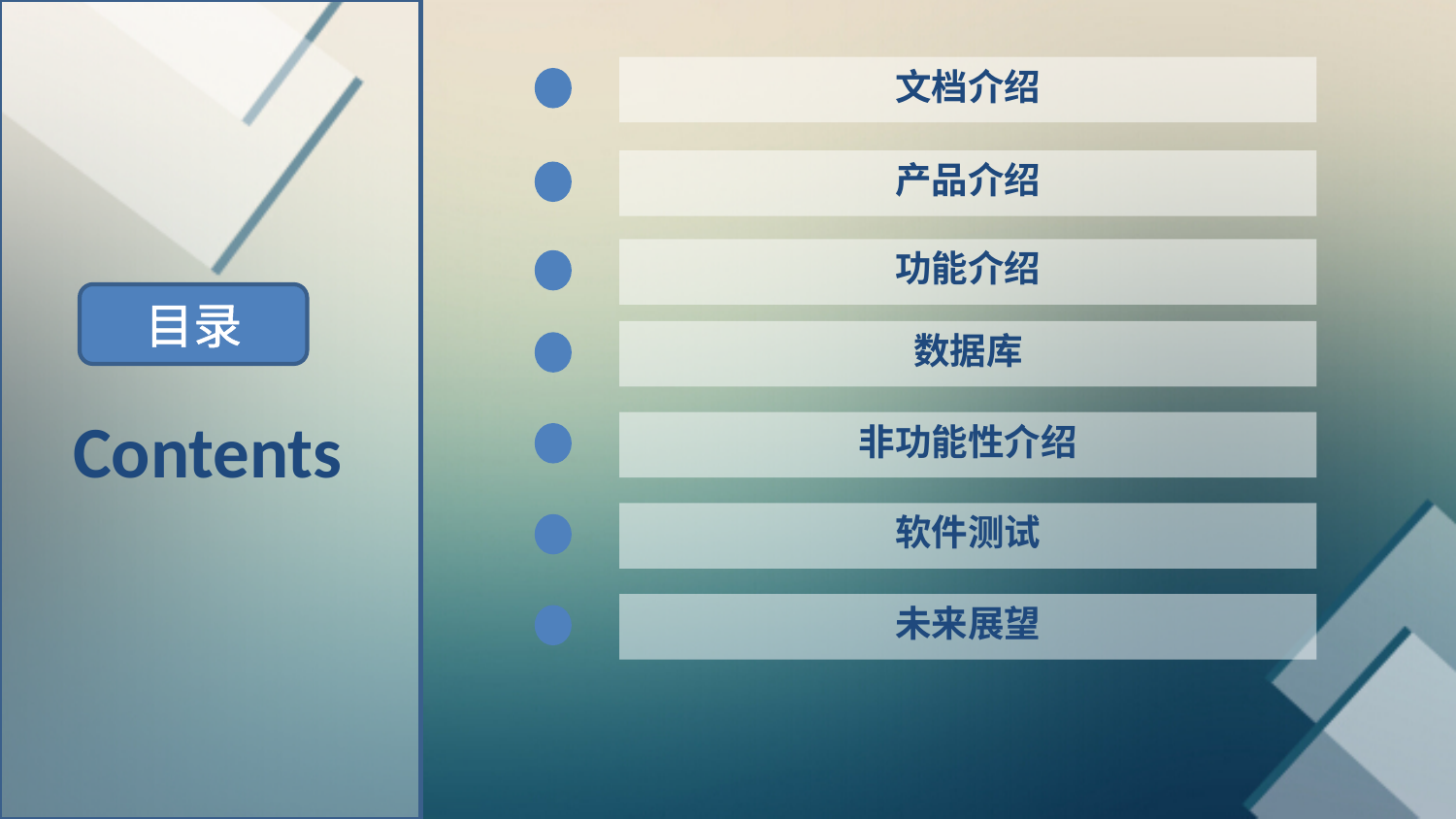

文档介绍

产品介绍

功能介绍

目录
数据库

Contents
非功能性介绍

软件测试

未来展望